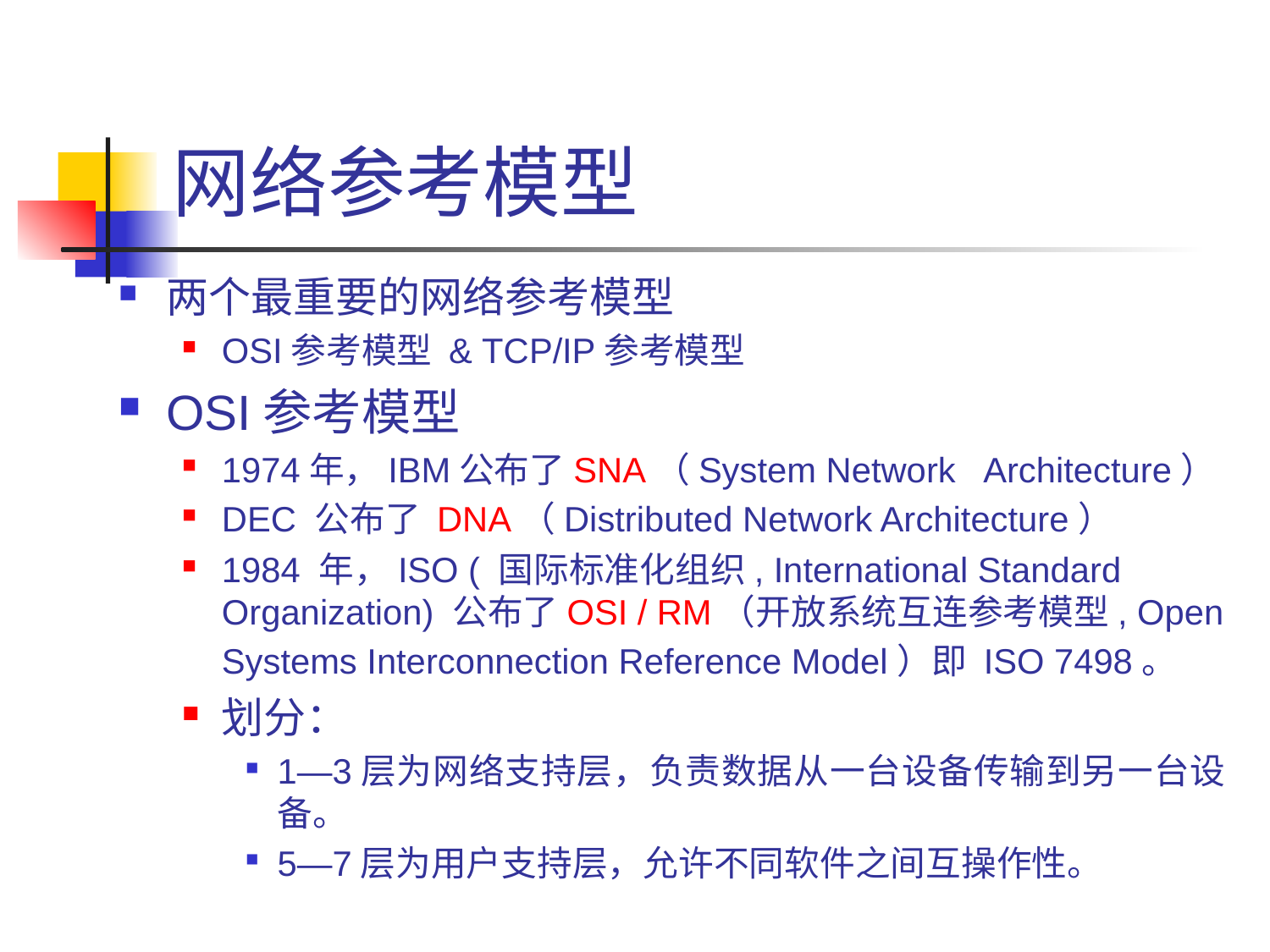

# 网络参考模型
两个最重要的网络参考模型
OSI参考模型 & TCP/IP参考模型
OSI参考模型
1974年，IBM公布了SNA（System Network   Architecture）
DEC 公布了 DNA（Distributed Network Architecture）
1984 年，ISO ( 国际标准化组织, International Standard Organization) 公布了OSI / RM（开放系统互连参考模型, Open Systems Interconnection Reference Model）即 ISO 7498。
划分：
1—3层为网络支持层，负责数据从一台设备传输到另一台设备。
5—7层为用户支持层，允许不同软件之间互操作性。